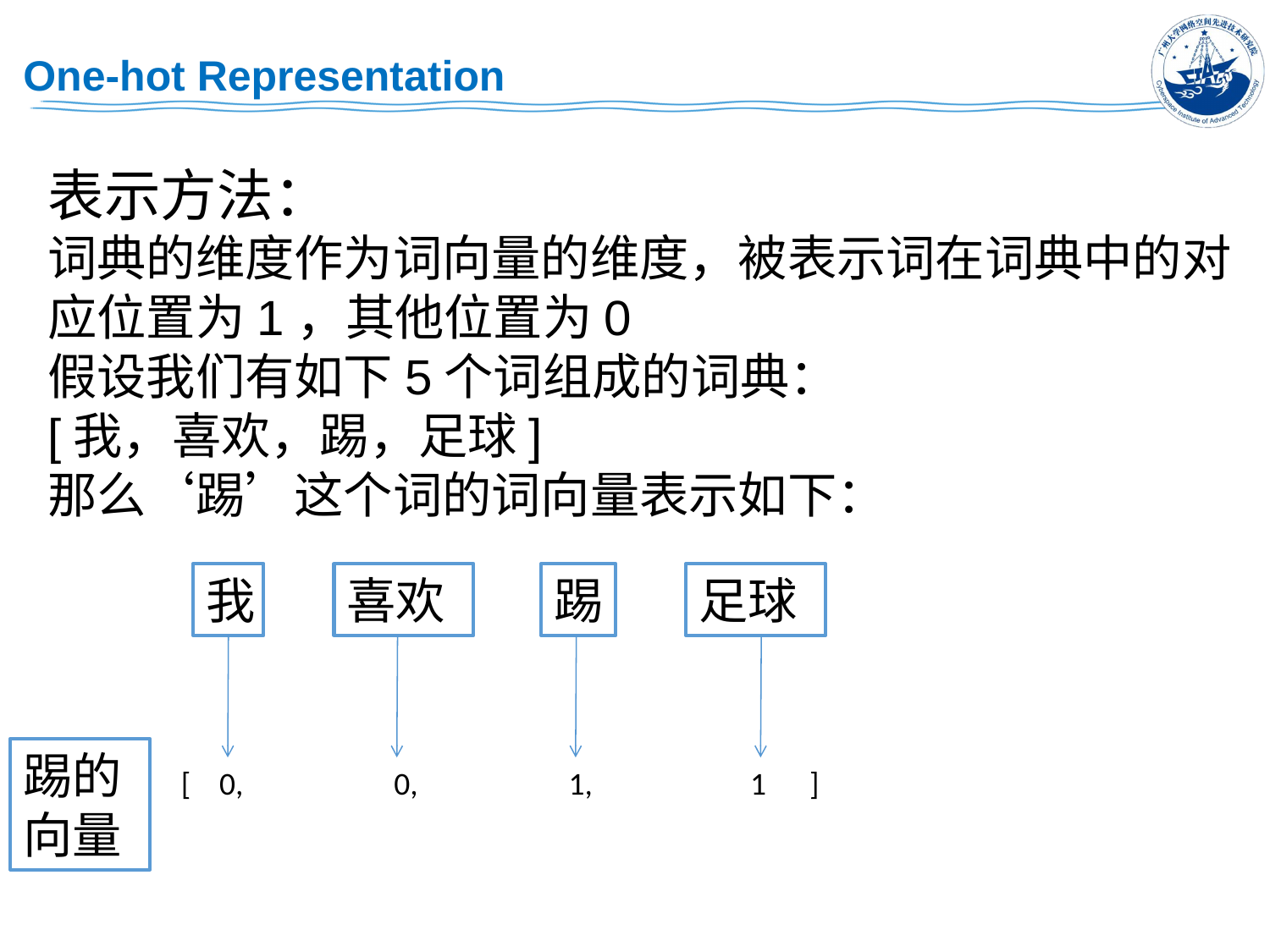

# One-hot Representation
表示方法：
词典的维度作为词向量的维度，被表示词在词典中的对应位置为1，其他位置为0
假设我们有如下5个词组成的词典：
[我，喜欢，踢，足球]
那么‘踢’这个词的词向量表示如下：

我
喜欢
踢
足球
踢的向量
[    0,                     0,                     1,                      1      ]